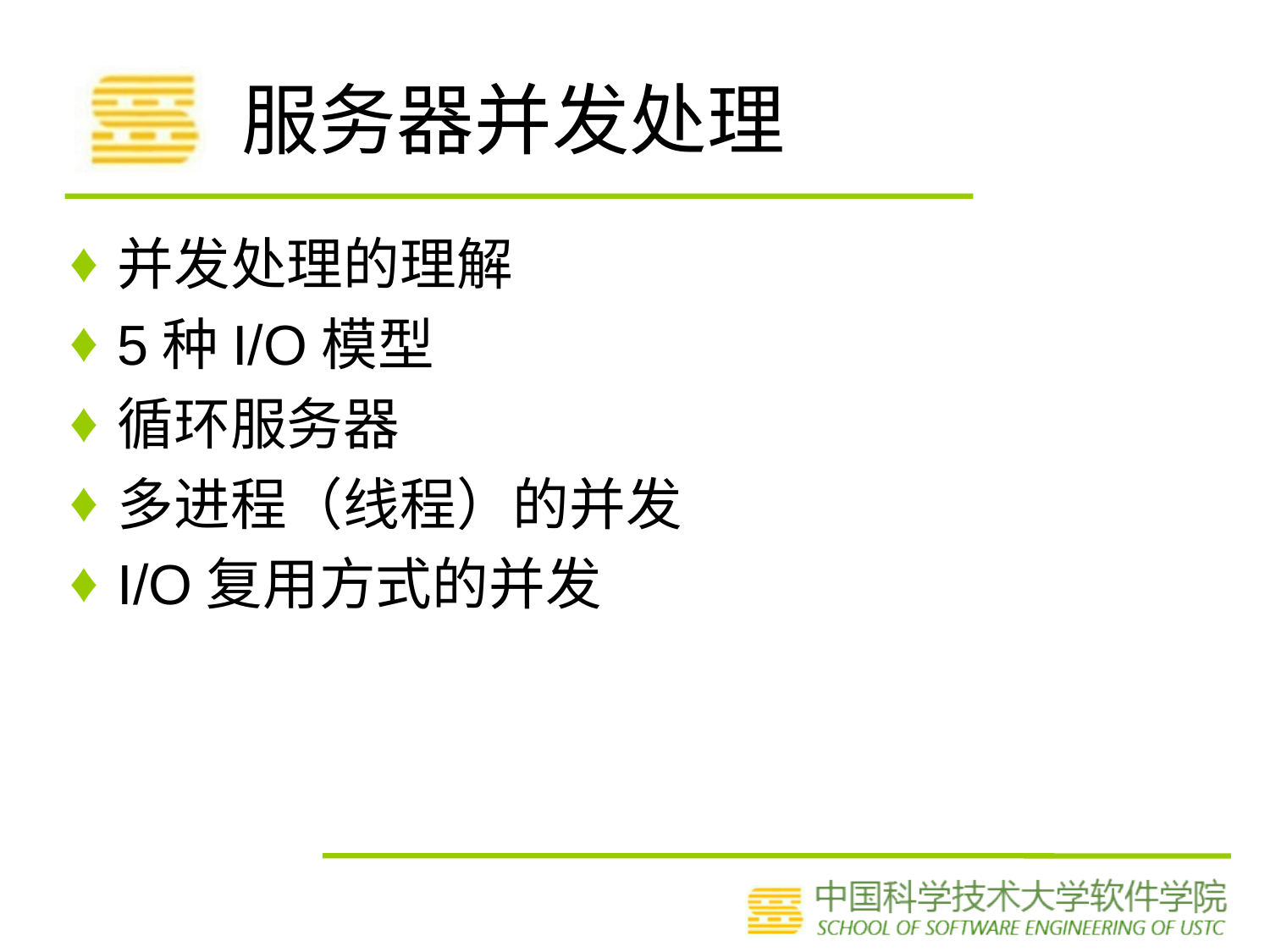

# 服务器并发处理
并发处理的理解
5种I/O模型
循环服务器
多进程（线程）的并发
I/O复用方式的并发